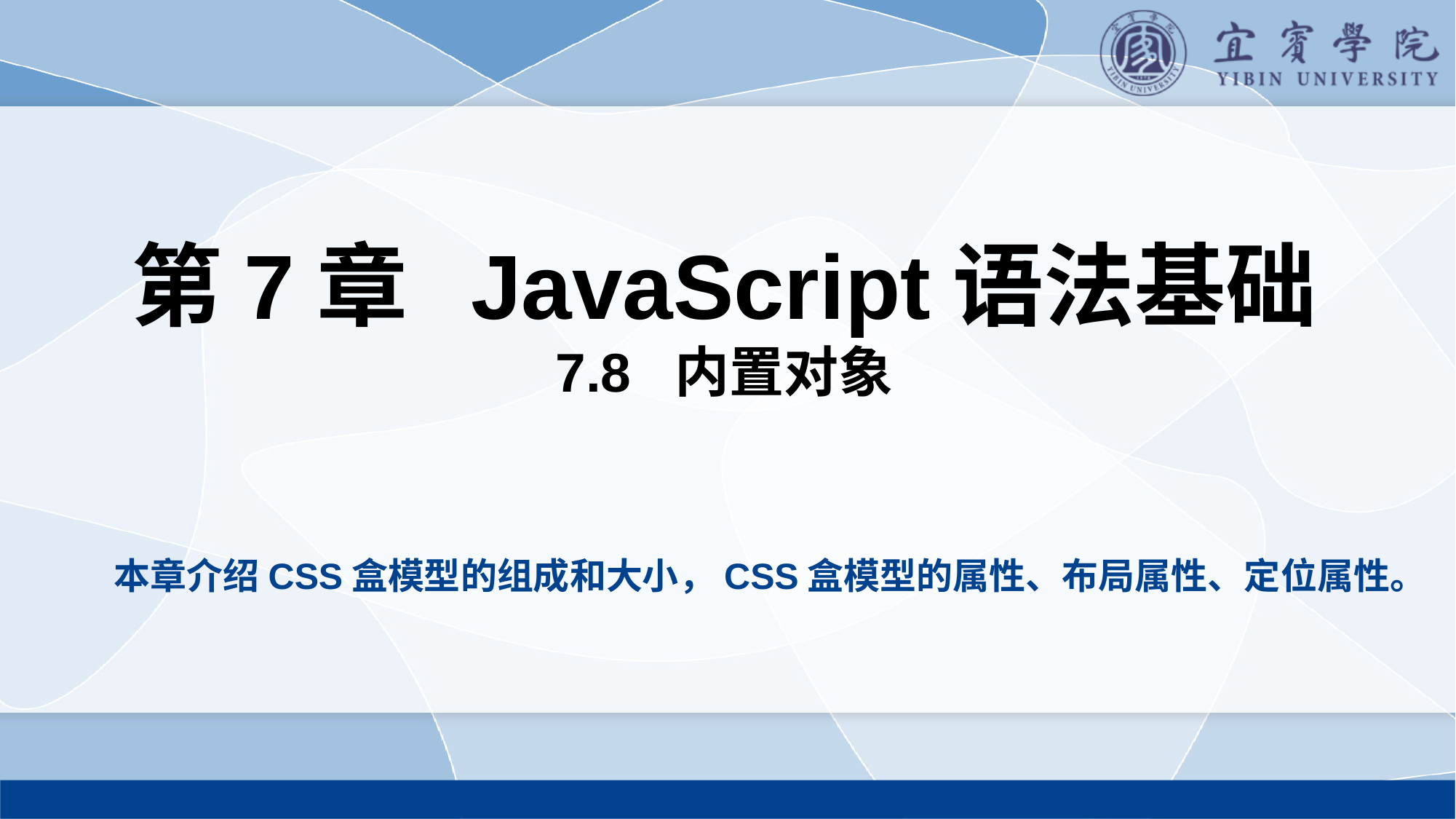

第7章  JavaScript语法基础
7.8  内置对象
本章介绍CSS盒模型的组成和大小，CSS盒模型的属性、布局属性、定位属性。